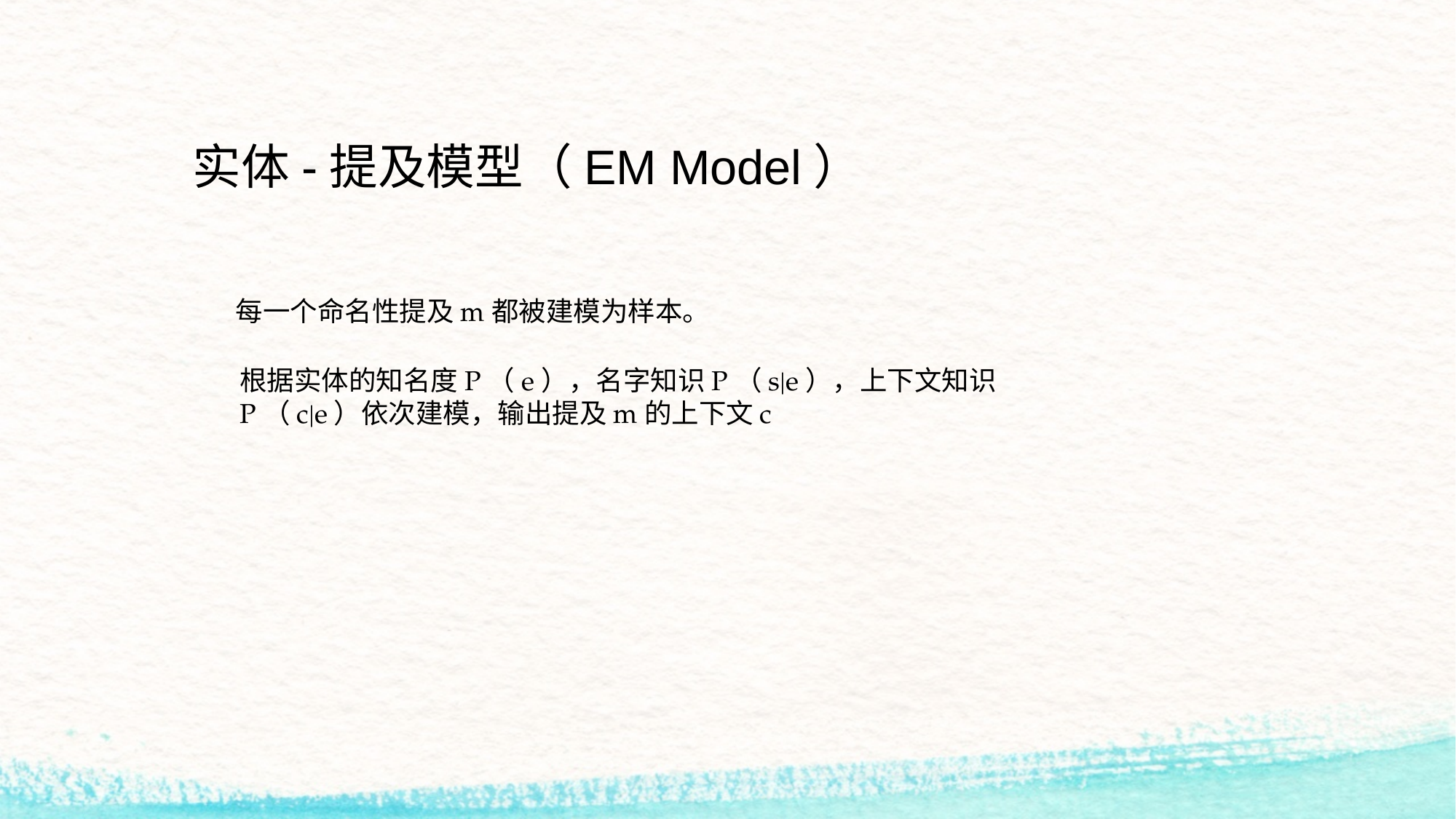

# 实体-提及模型（EM Model）
每一个命名性提及m都被建模为样本。
根据实体的知名度P（e），名字知识P（s|e），上下文知识P（c|e）依次建模，输出提及m的上下文c